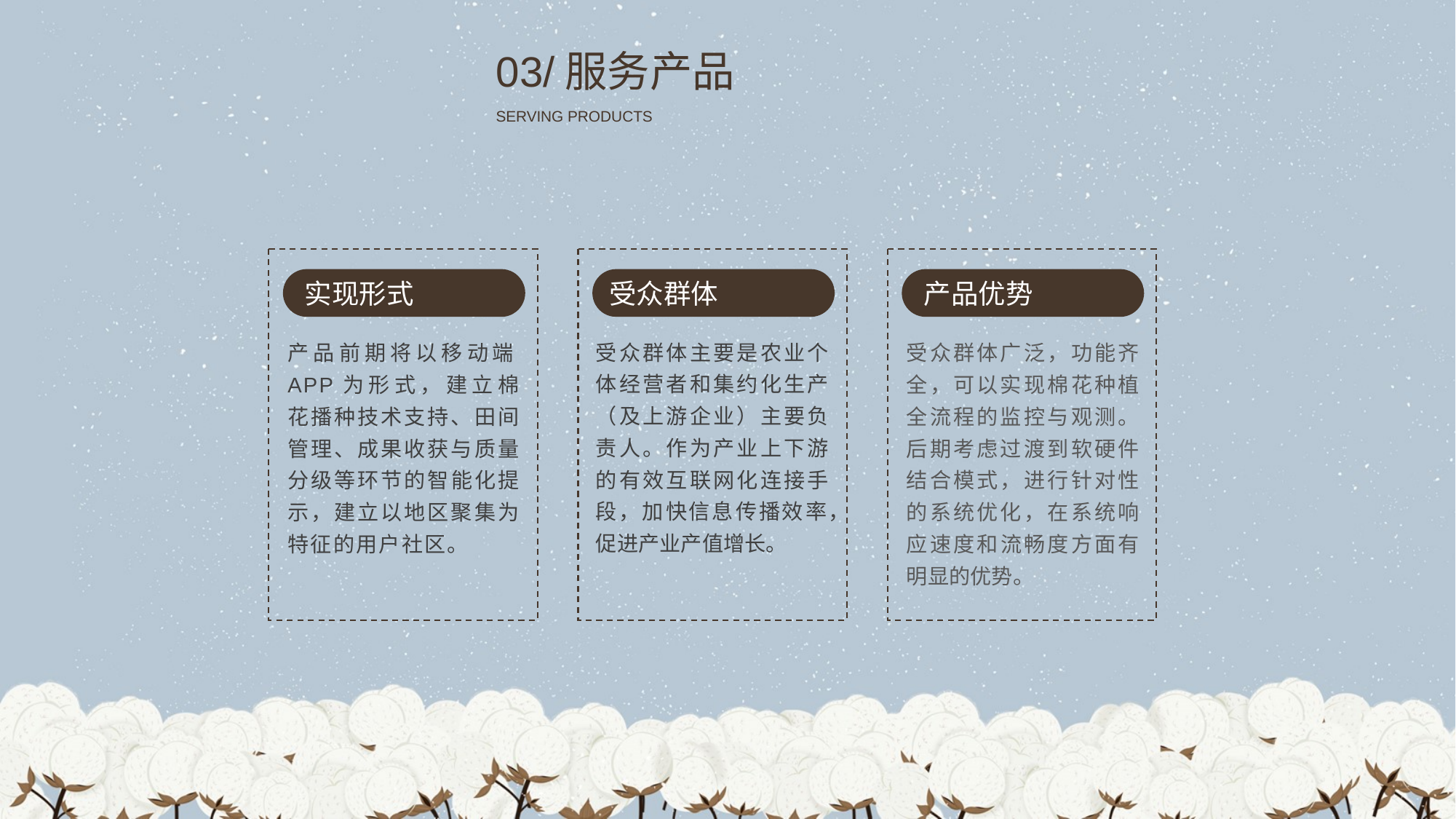

03/服务产品
SERVING PRODUCTS

实现形式

受众群体

产品优势
受众群体主要是农业个体经营者和集约化生产（及上游企业）主要负责人。作为产业上下游的有效互联网化连接手段，加快信息传播效率，促进产业产值增长。
产品前期将以移动端APP为形式，建立棉花播种技术支持、田间管理、成果收获与质量分级等环节的智能化提示，建立以地区聚集为特征的用户社区。
受众群体广泛，功能齐全，可以实现棉花种植全流程的监控与观测。后期考虑过渡到软硬件结合模式，进行针对性的系统优化，在系统响应速度和流畅度方面有明显的优势。